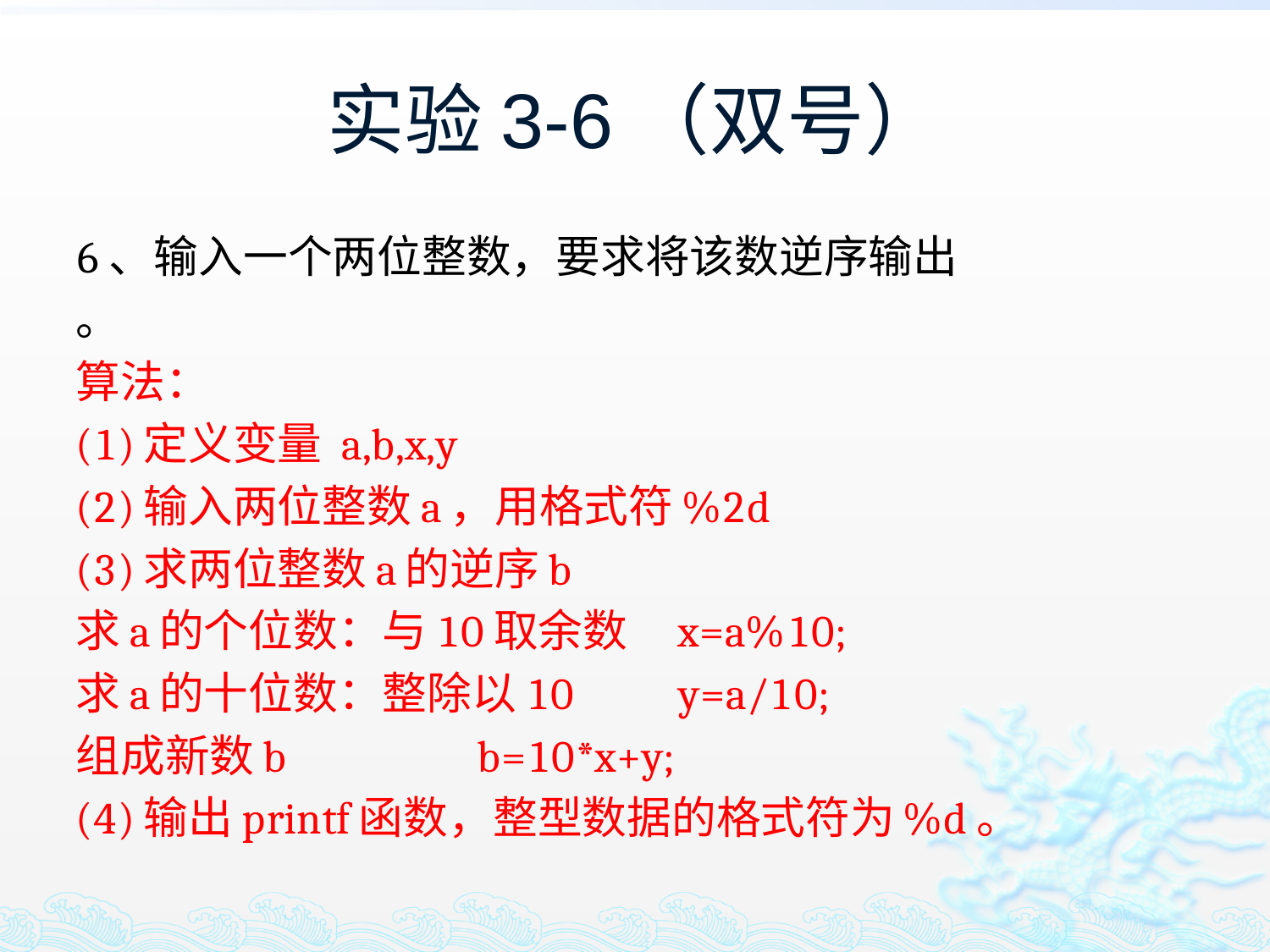

# 实验3-6（双号）
6、输入一个两位整数，要求将该数逆序输出
。
算法：
(1)定义变量 a,b,x,y
(2)输入两位整数a，用格式符%2d
(3)求两位整数a的逆序b
求a的个位数：与10取余数  	x=a%10;
求a的十位数：整除以10  	y=a/10;
组成新数b               	b=10*x+y;
(4)输出printf函数，整型数据的格式符为%d。